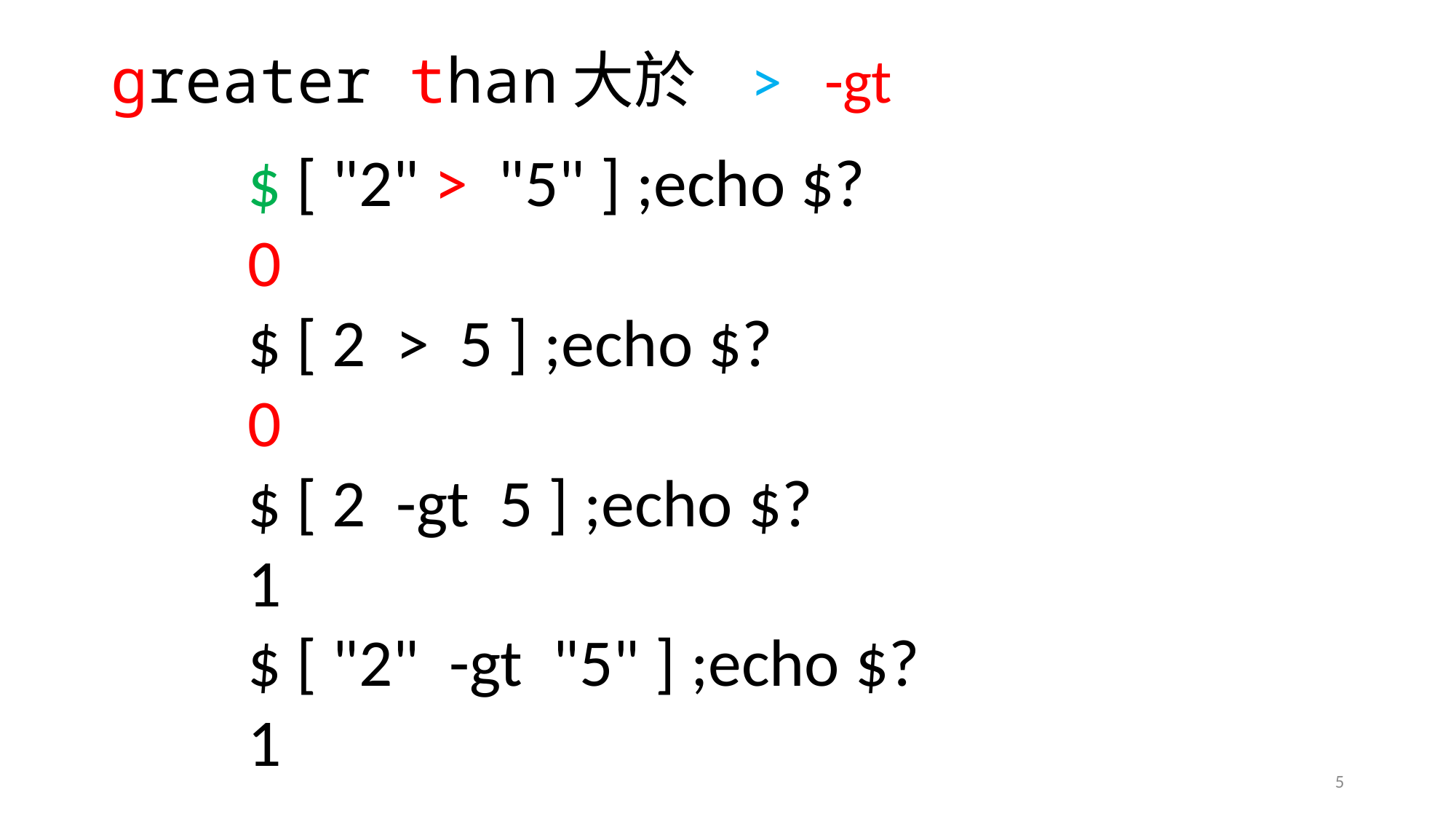

# greater than大於   >   -gt
$ [ "2" >  "5" ] ;echo $?
0
$ [ 2  >  5 ] ;echo $?
0
$ [ 2  -gt  5 ] ;echo $?
1
$ [ "2"  -gt  "5" ] ;echo $?
1
5